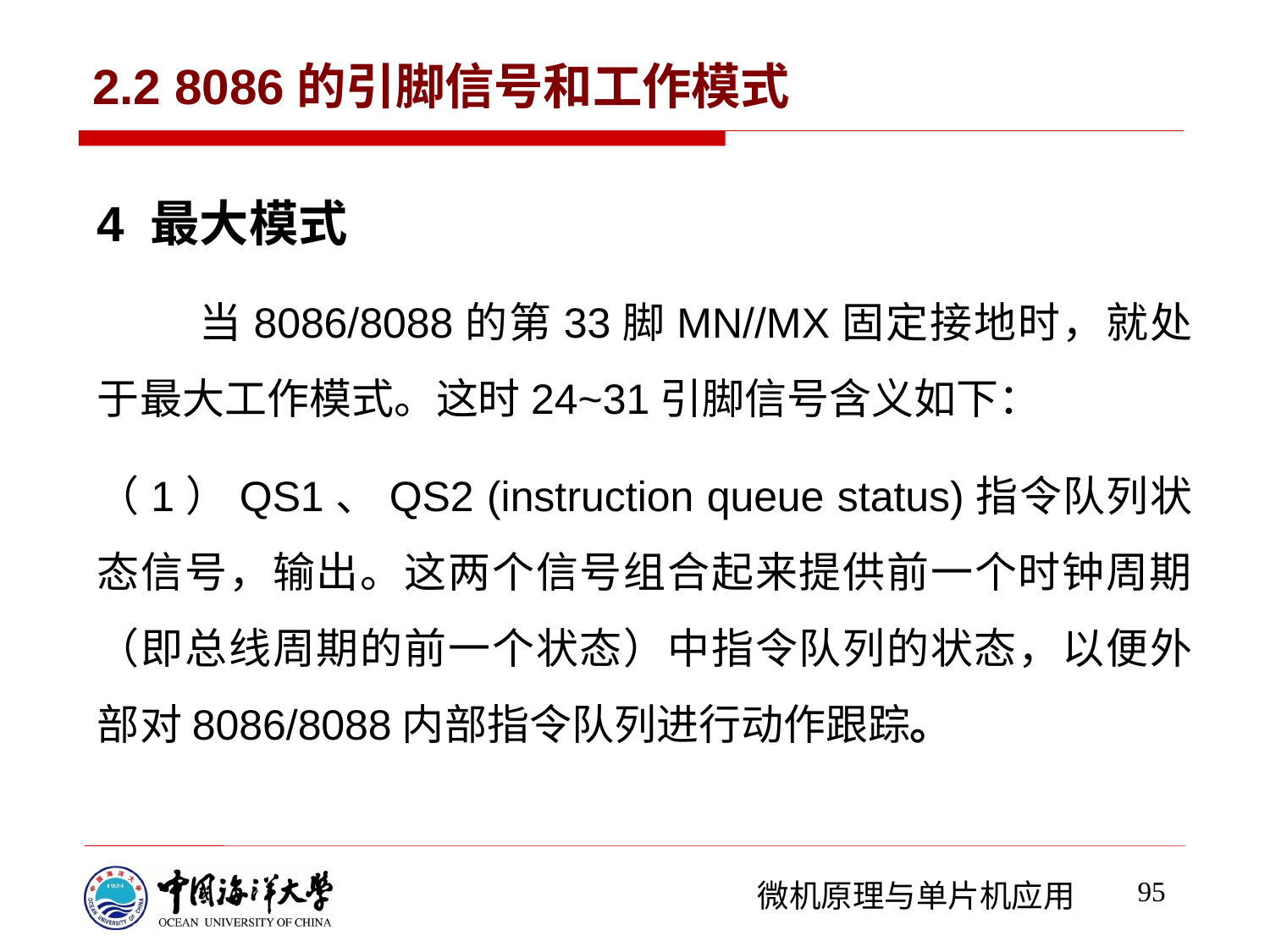

# 2.2 8086的引脚信号和工作模式
4 最大模式
        当8086/8088的第33脚MN//MX固定接地时，就处于最大工作模式。这时24~31引脚信号含义如下：
（1）QS1、QS2 (instruction queue status)指令队列状态信号，输出。这两个信号组合起来提供前一个时钟周期（即总线周期的前一个状态）中指令队列的状态，以便外部对8086/8088内部指令队列进行动作跟踪。

95